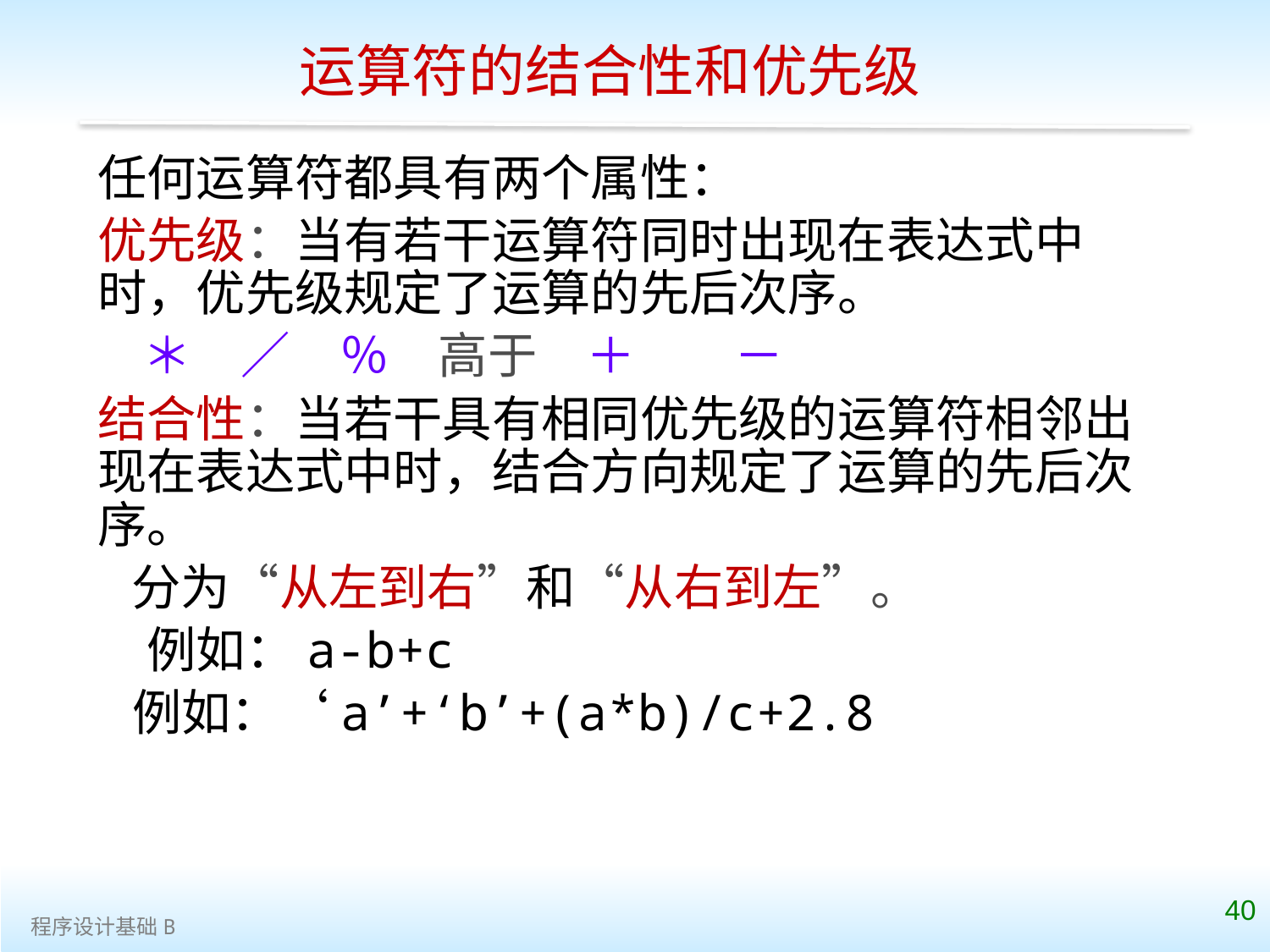

运算符的结合性和优先级
任何运算符都具有两个属性：
优先级：当有若干运算符同时出现在表达式中时，优先级规定了运算的先后次序。
   ＊　／　％　高于　＋　　－
结合性：当若干具有相同优先级的运算符相邻出现在表达式中时，结合方向规定了运算的先后次序。
  分为“从左到右”和“从右到左”。
　例如：a-b+c
  例如：‘a’+‘b’+(a*b)/c+2.8
40